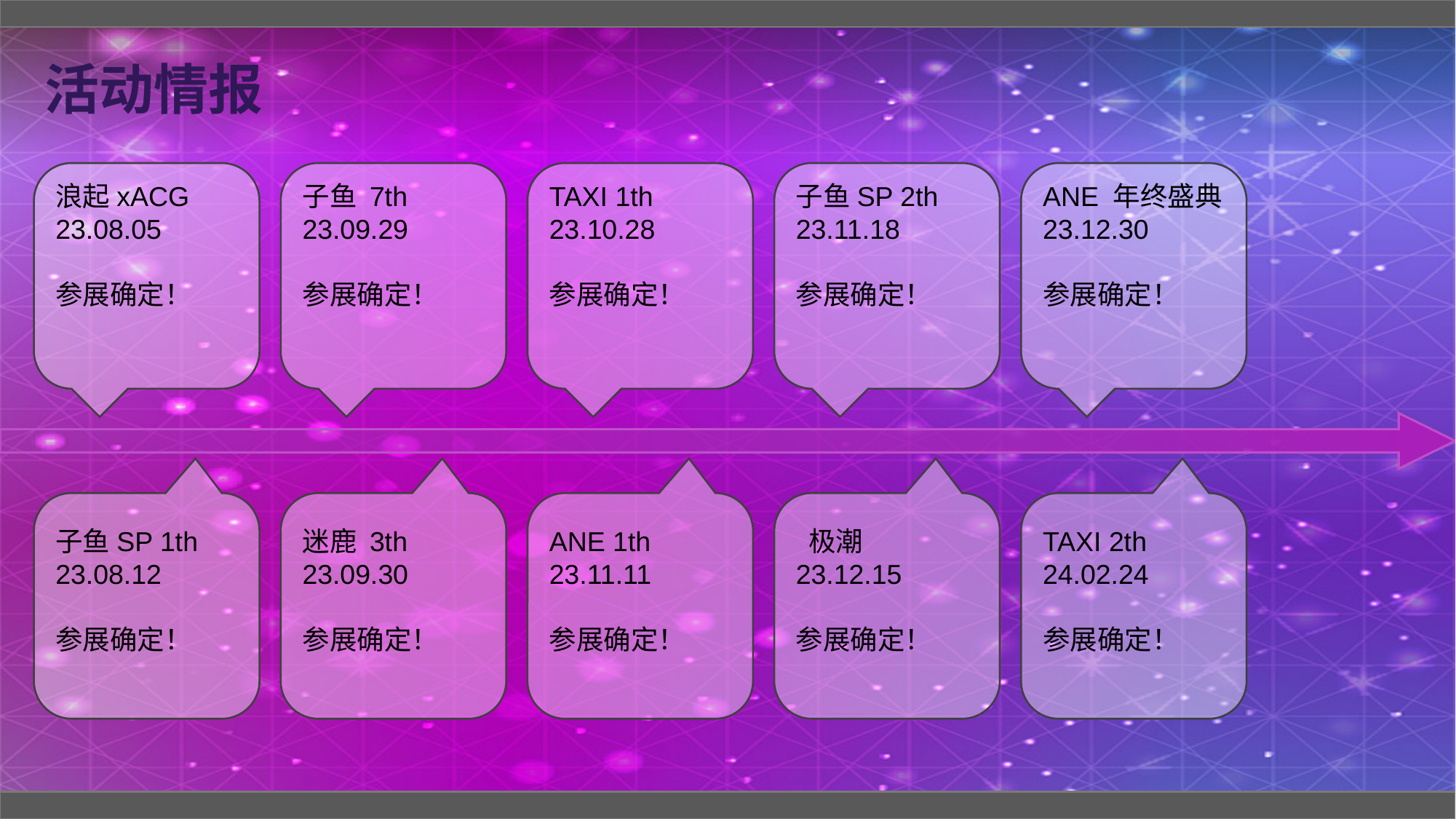

活动情报
浪起xACG
23.08.05

参展确定！
子鱼 7th
23.09.29

参展确定！
TAXI 1th
23.10.28

参展确定！
子鱼SP 2th
23.11.18

参展确定！
ANE 年终盛典
23.12.30

参展确定！

子鱼SP 1th
23.08.12

参展确定！

迷鹿 3th
23.09.30

参展确定！

ANE 1th
23.11.11

参展确定！

 极潮
23.12.15

参展确定！

TAXI 2th
24.02.24

参展确定！